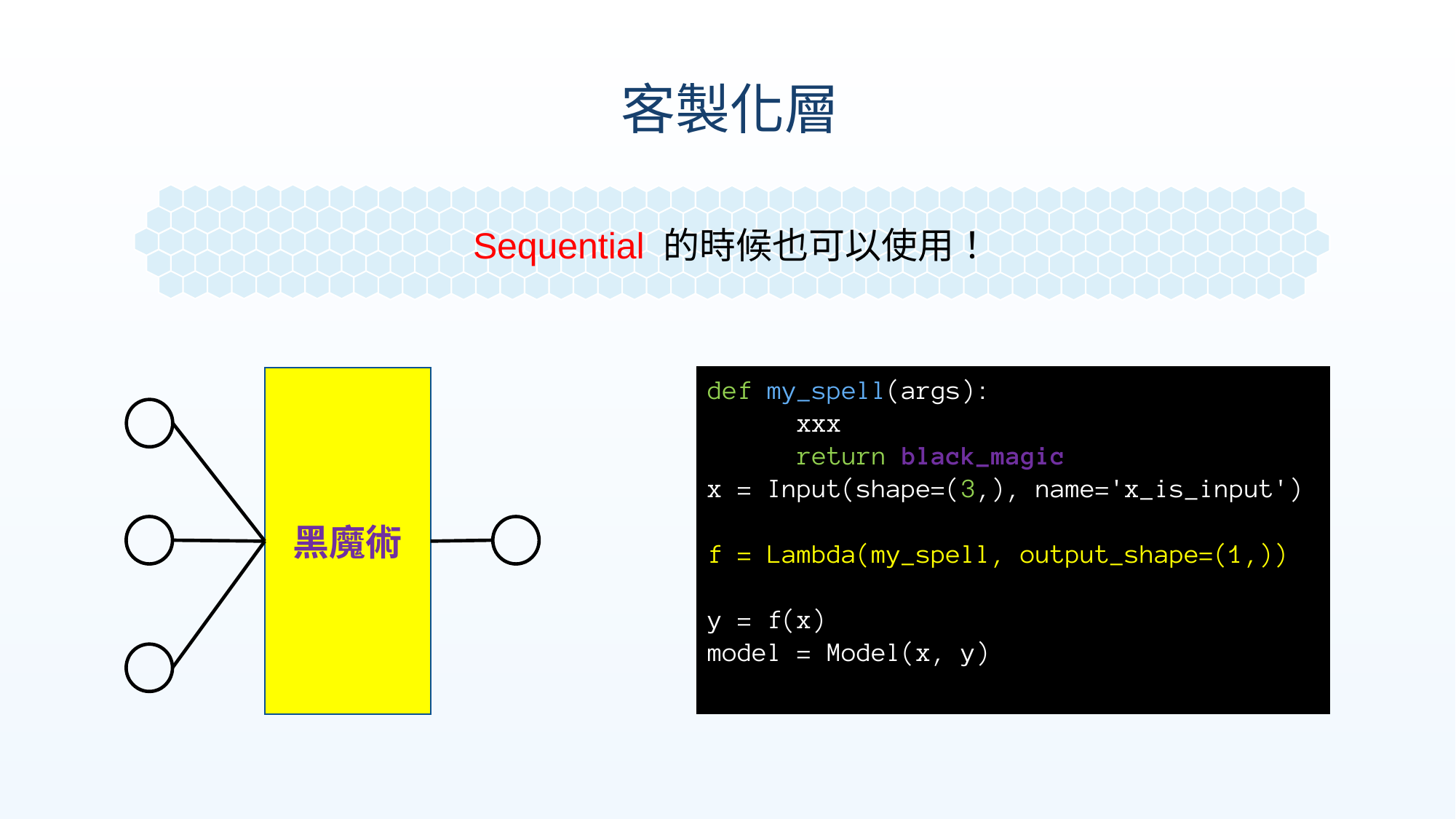

客製化層

Sequential 的時候也可以使用！
def my_spell(args):
      xxx
      return black_magic
x = Input(shape=(3,), name='x_is_input')

f = Lambda(my_spell, output_shape=(1,))

y = f(x)
model = Model(x, y)
黑魔術